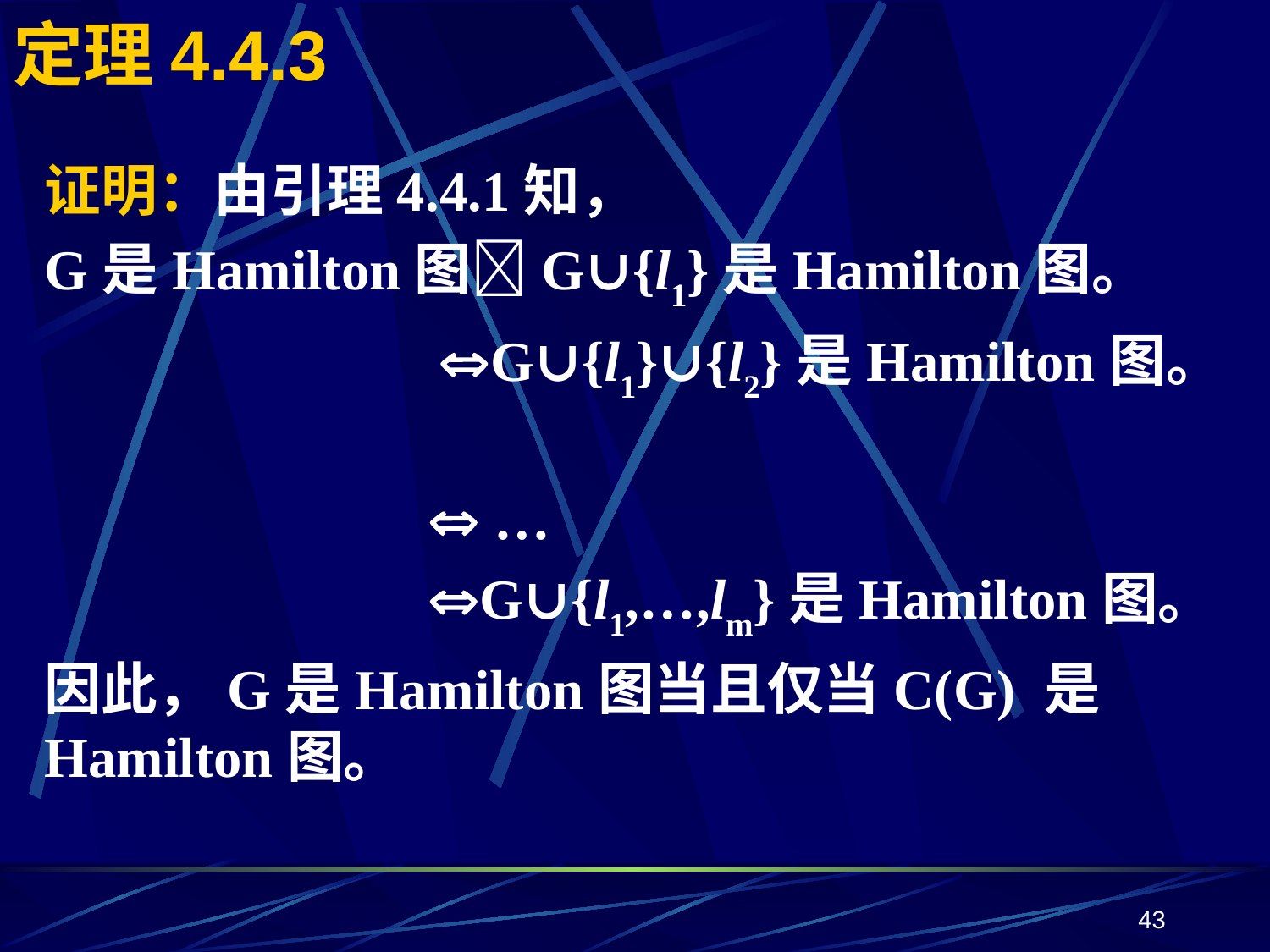

# 定理4.4.3
证明：由引理4.4.1知，
G是Hamilton图⇔G∪{l1}是Hamilton图。
                           ⇔G∪{l1}∪{l2}是Hamilton图。
                           ⇔ …
                           ⇔G∪{l1,…,lm}是Hamilton图。
因此，G是Hamilton图当且仅当C(G) 是Hamilton图。

43